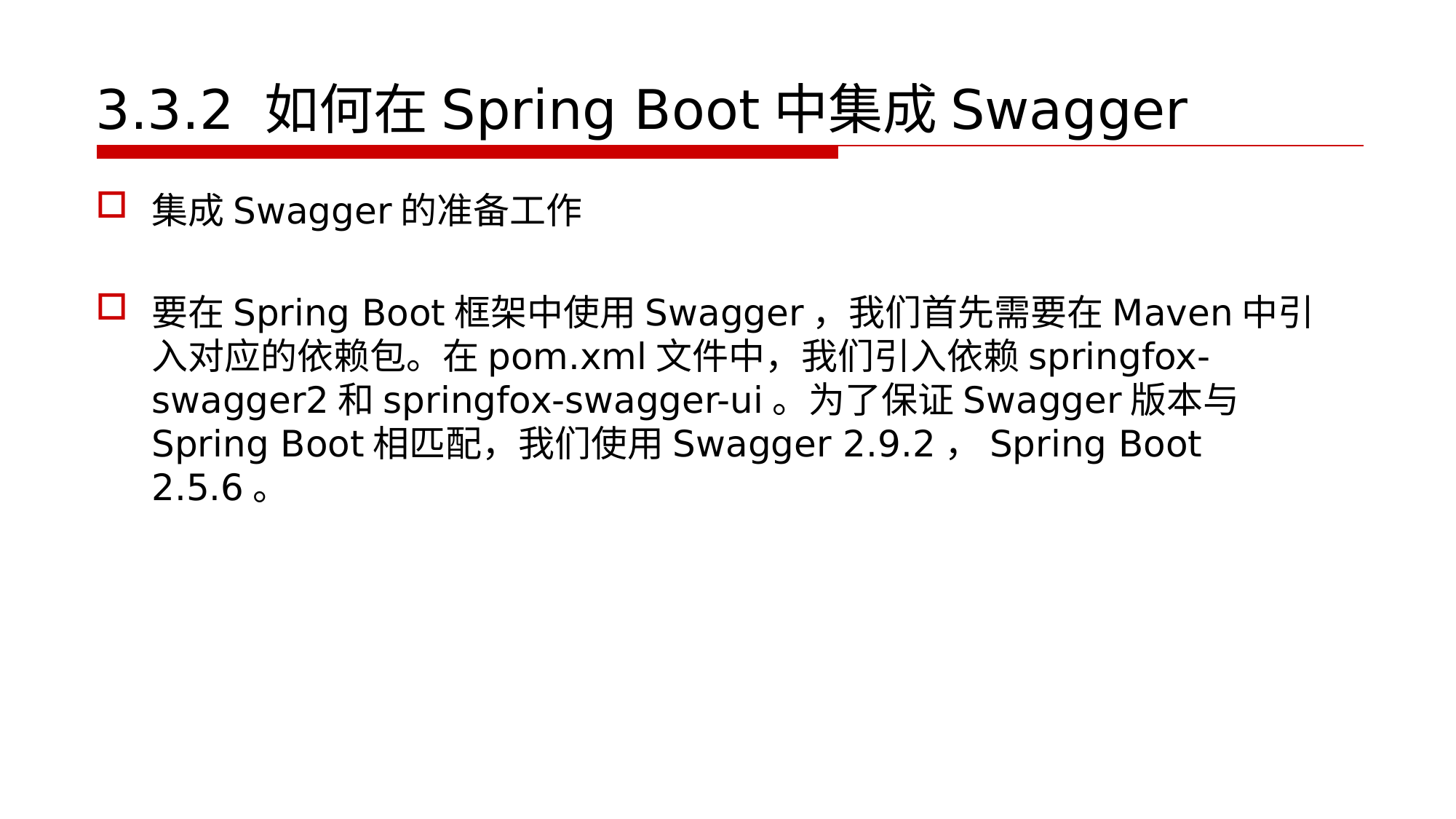

# 3.3.2 如何在Spring Boot中集成Swagger
集成Swagger的准备工作

要在Spring Boot框架中使用Swagger，我们首先需要在Maven中引入对应的依赖包。在pom.xml文件中，我们引入依赖springfox-swagger2和springfox-swagger-ui。为了保证Swagger版本与Spring Boot相匹配，我们使用Swagger 2.9.2，Spring Boot 2.5.6。